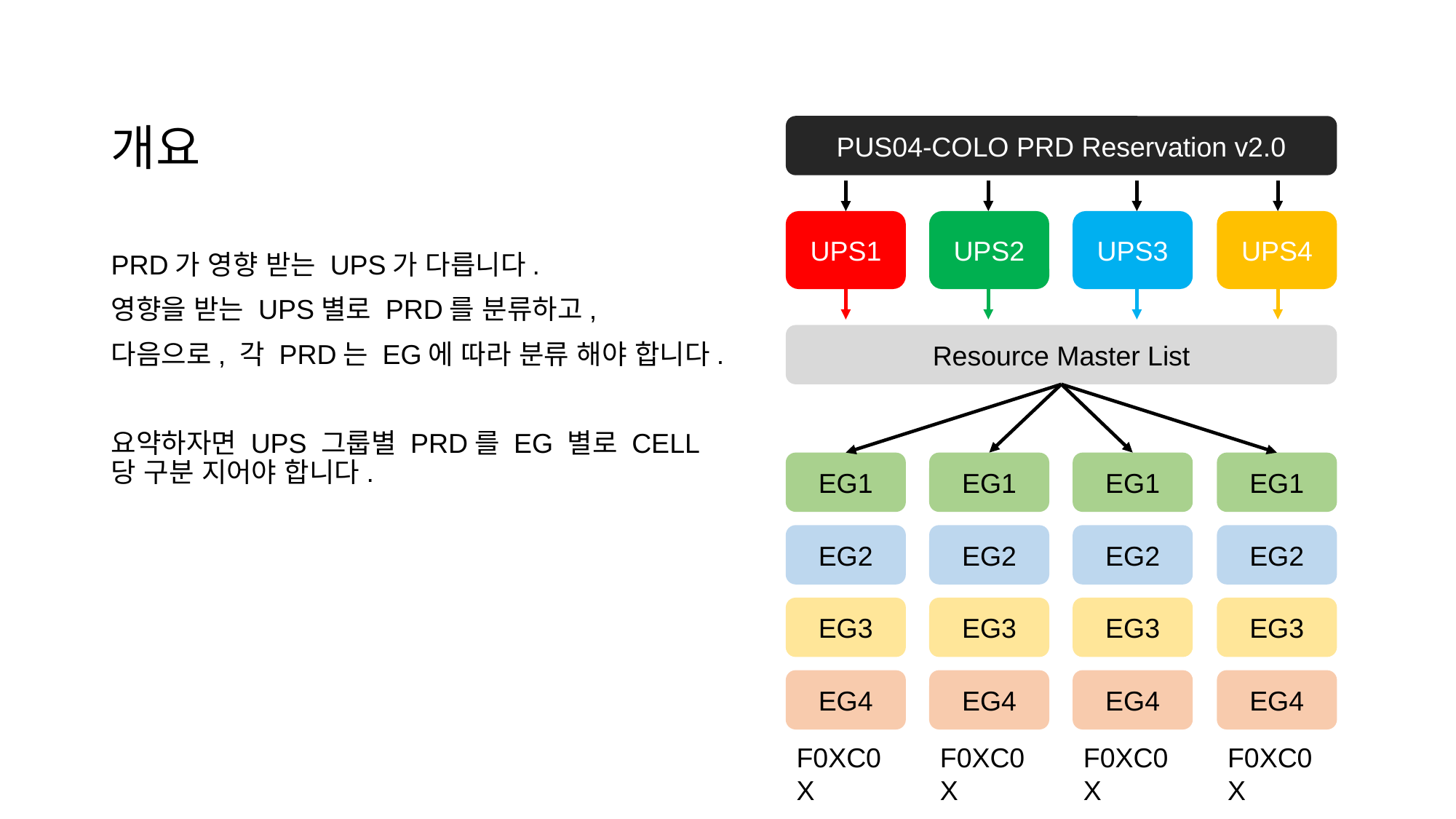

# 개요
PUS04-COLO PRD Reservation v2.0
UPS1
UPS2
UPS3
UPS4
PRD가 영향 받는 UPS가 다릅니다.
영향을 받는 UPS별로 PRD를 분류하고,
다음으로, 각 PRD는 EG에 따라 분류 해야 합니다.

요약하자면 UPS 그룹별 PRD를 EG 별로 CELL당 구분 지어야 합니다.
Resource Master List
EG1
EG1
EG1
EG1
EG2
EG2
EG2
EG2
EG3
EG3
EG3
EG3
EG4
EG4
EG4
EG4
F0XC0X
F0XC0X
F0XC0X
F0XC0X